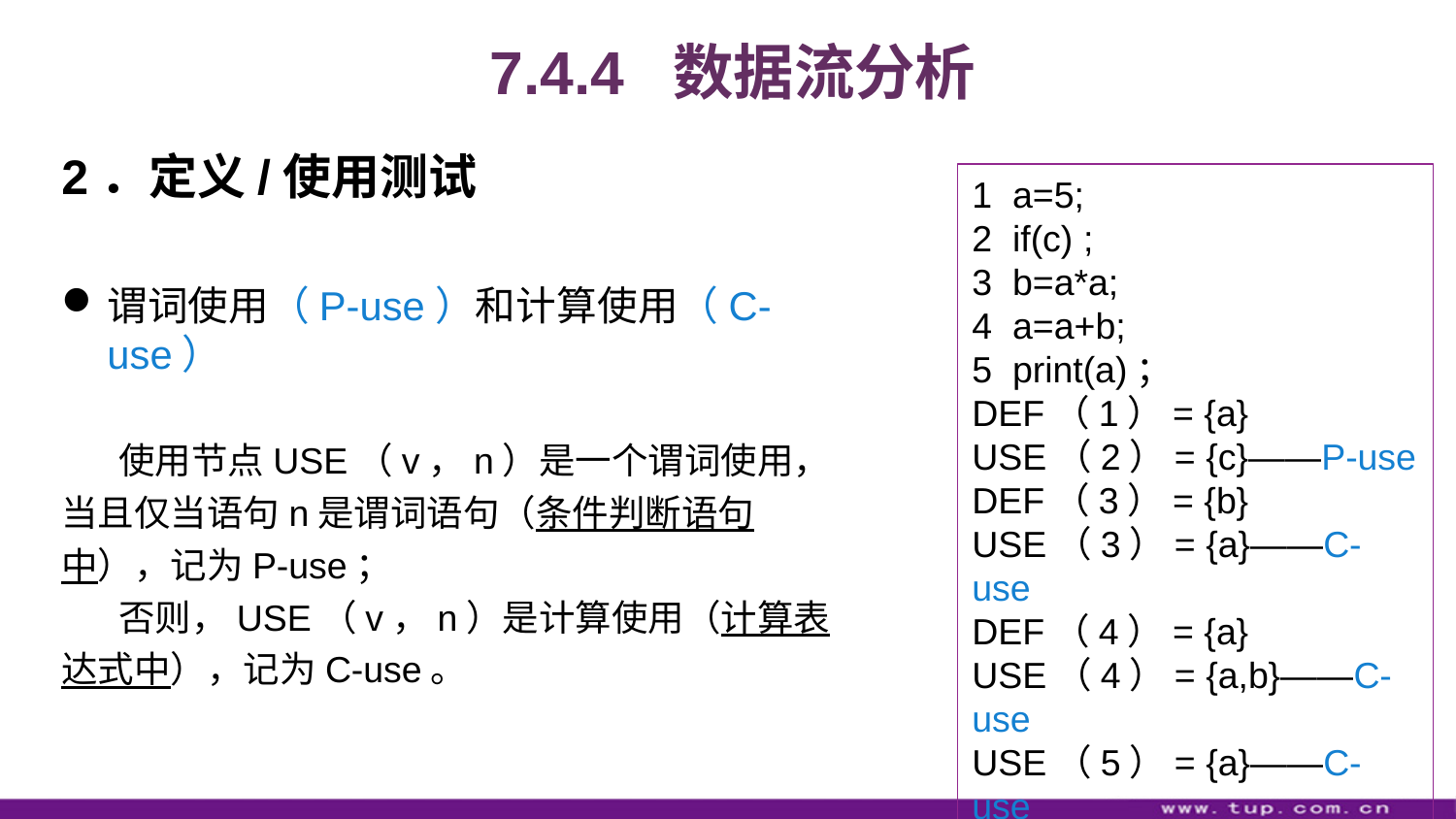

7.4.4  数据流分析
2．定义/使用测试

谓词使用（P-use）和计算使用（C-use）

使用节点USE（v，n）是一个谓词使用，当且仅当语句n是谓词语句（条件判断语句中），记为P-use；
否则，USE（v，n）是计算使用（计算表达式中），记为C-use。
1  a=5;
2  if(c) ;
3  b=a*a;
4  a=a+b;
5  print(a)；
DEF（1）= {a}
USE（2）= {c}——P-use
DEF（3）= {b}
USE（3）= {a}——C-use
DEF（4）= {a}
USE（4）= {a,b}——C-use
USE（5）= {a}——C-use